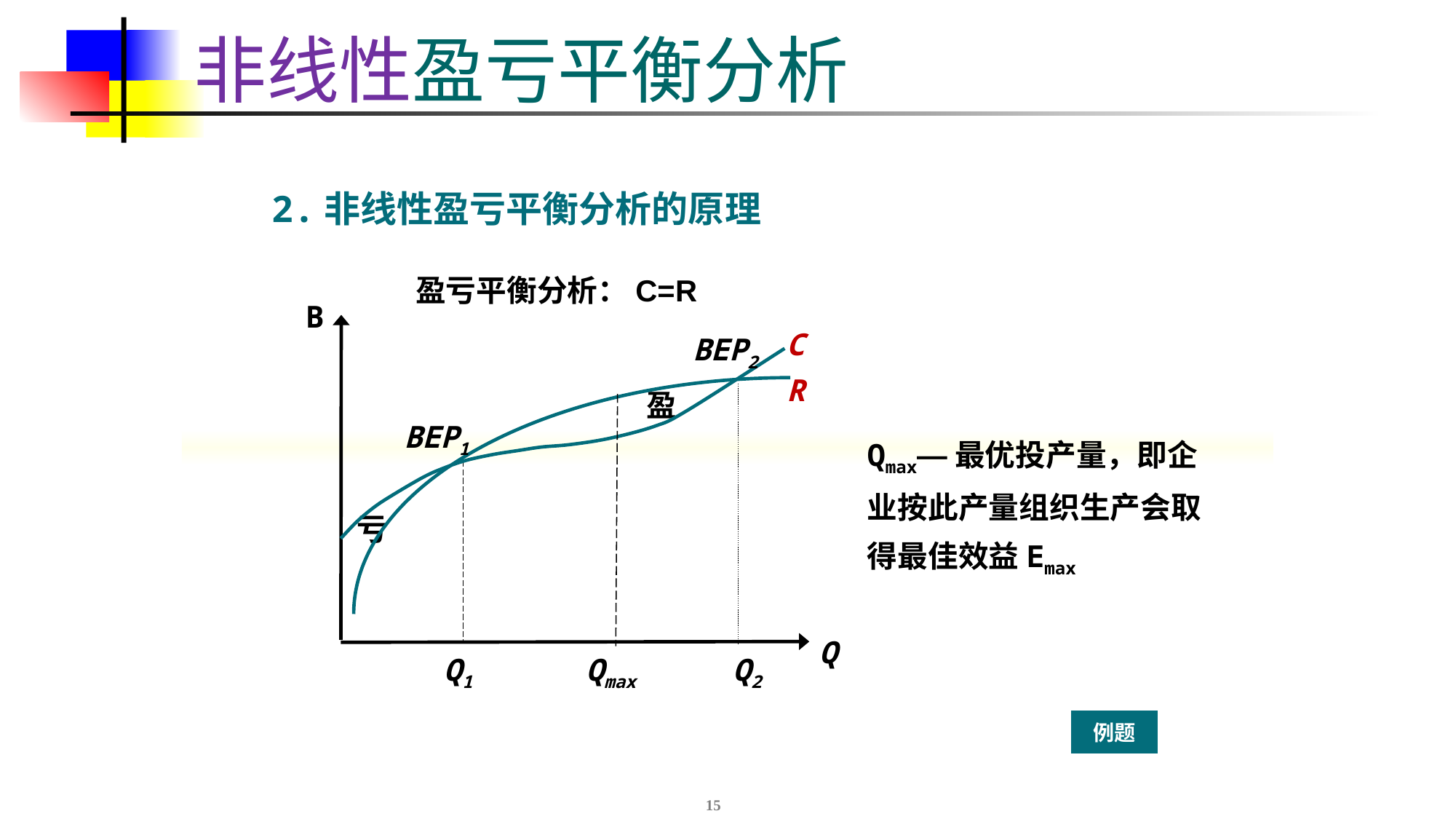

# 非线性盈亏平衡分析
2.非线性盈亏平衡分析的原理
盈亏平衡分析：C=R
B

C
BEP2

R

盈

BEP1
Qmax—最优投产量，即企业按此产量组织生产会取得最佳效益Emax

亏
Q

Q1
Qmax
Q2
例题
15